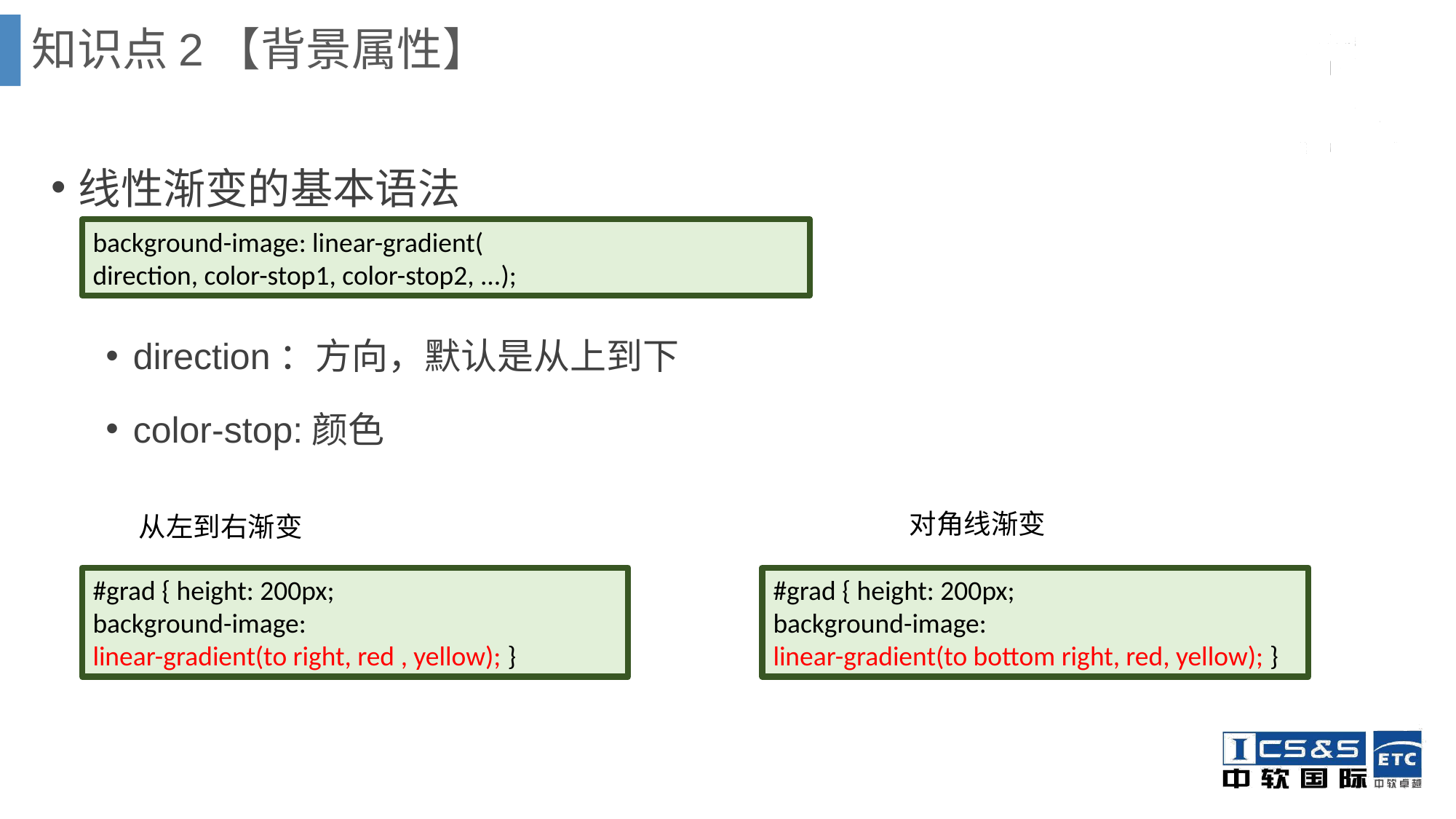

知识点2【背景属性】
线性渐变的基本语法

direction：方向，默认是从上到下
color-stop:颜色
background-image: linear-gradient(
direction, color-stop1, color-stop2, ...);
对角线渐变
从左到右渐变
#grad { height: 200px;
background-image:
linear-gradient(to right, red , yellow); }
#grad { height: 200px;
background-image:
linear-gradient(to bottom right, red, yellow); }